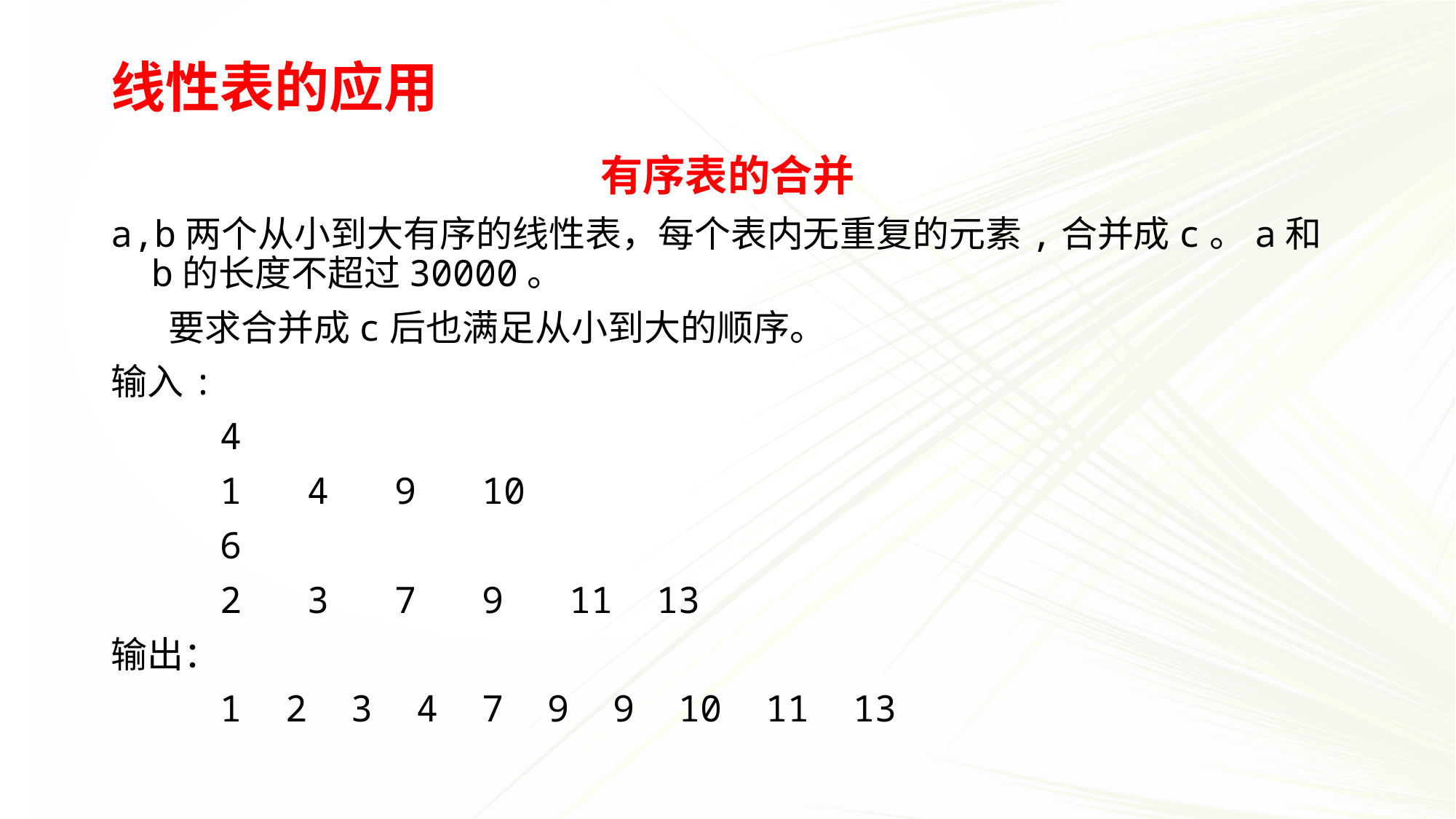

# 线性表的应用
有序表的合并
a,b两个从小到大有序的线性表，每个表内无重复的元素,合并成c。a和b的长度不超过30000。
      要求合并成c后也满足从小到大的顺序。
输入:
     4
     1   4   9   10
     6
     2   3   7   9   11  13
输出：
     1  2  3  4  7  9  9  10  11  13